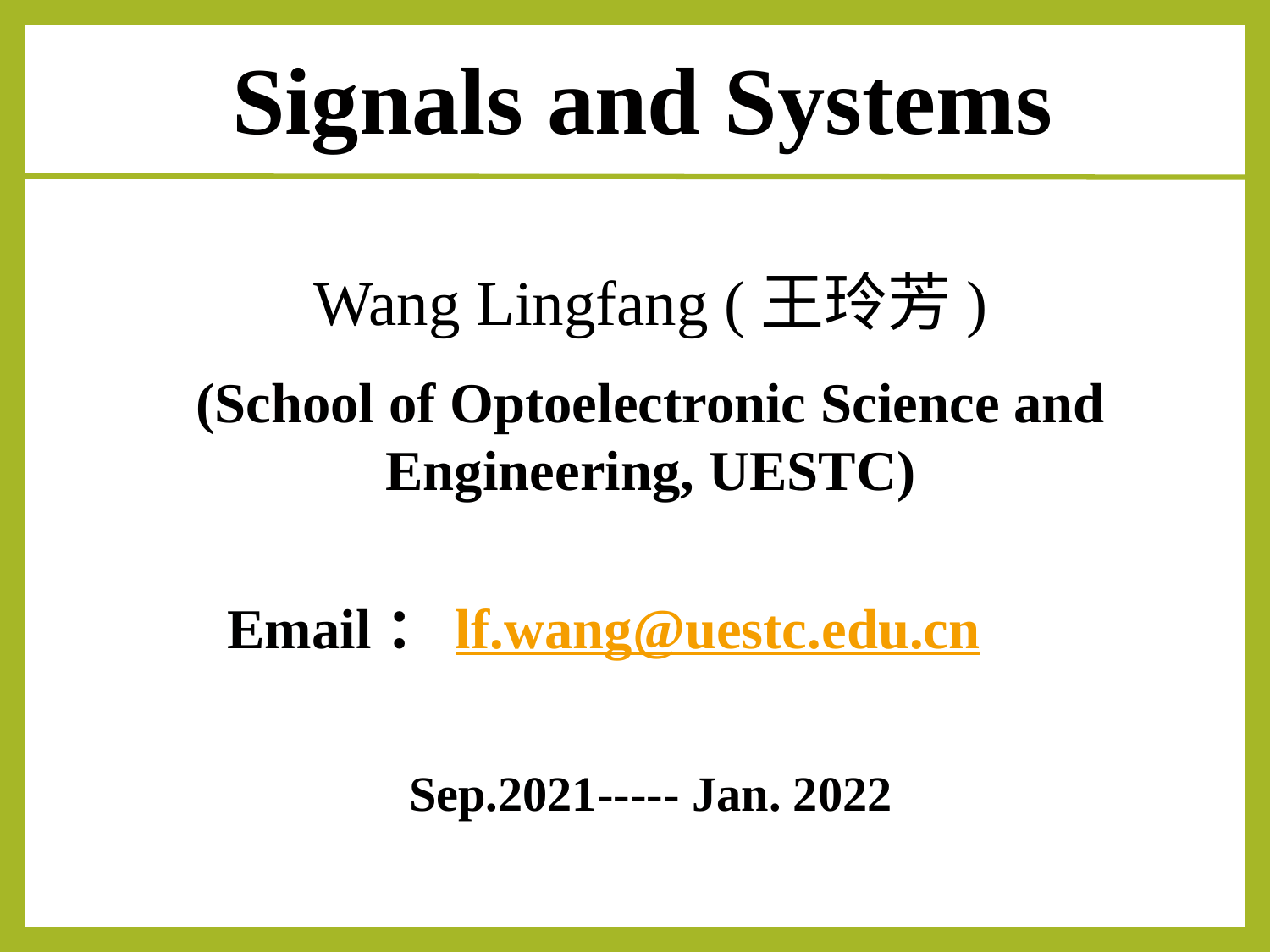

Signals and Systems

Wang Lingfang (王玲芳)
(School of Optoelectronic Science and Engineering, UESTC)
Email：lf.wang@uestc.edu.cn
Sep.2021----- Jan. 2022